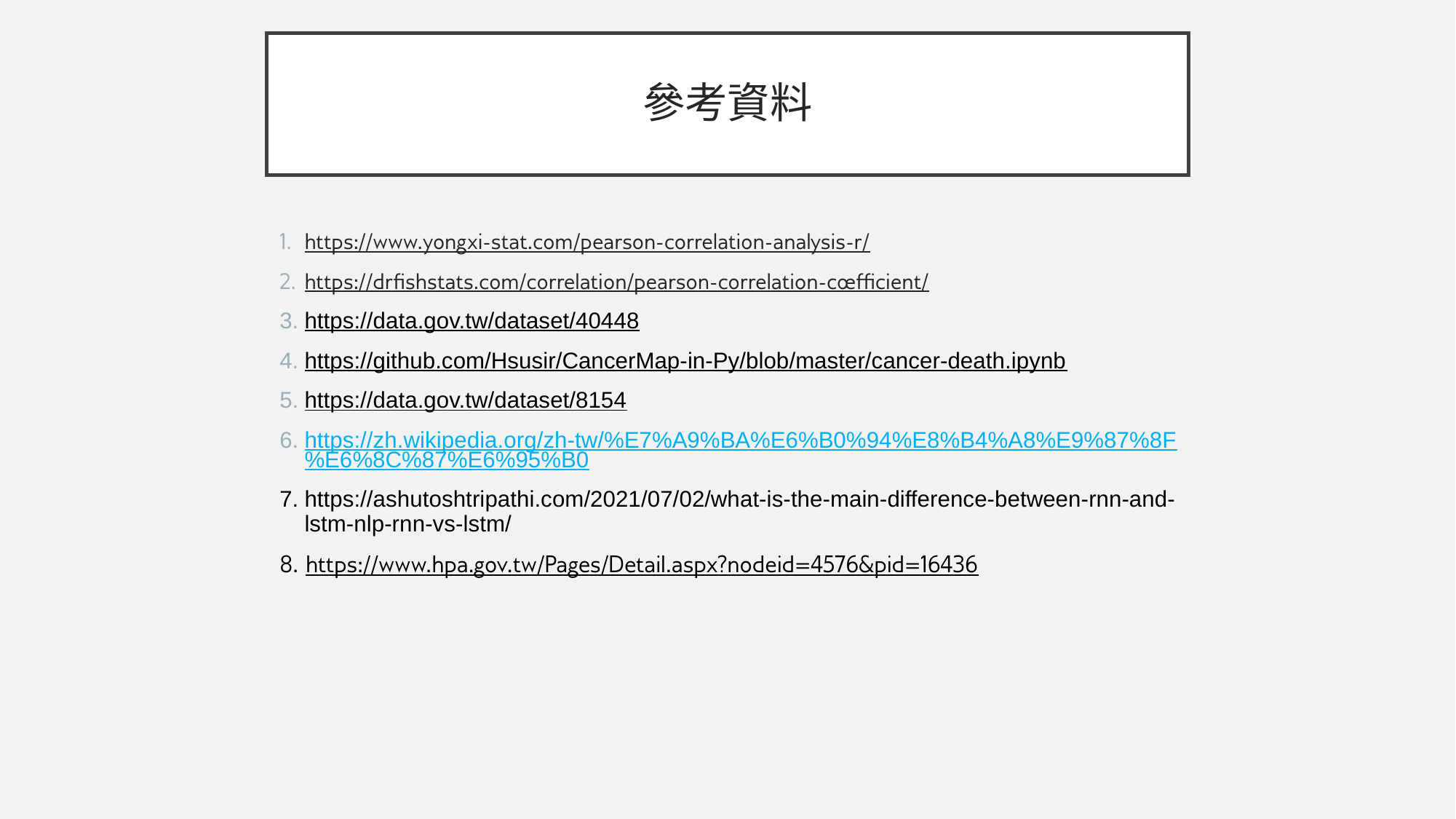

參考資料
https://www.yongxi-stat.com/pearson-correlation-analysis-r/
https://drfishstats.com/correlation/pearson-correlation-coefficient/
https://data.gov.tw/dataset/40448
https://github.com/Hsusir/CancerMap-in-Py/blob/master/cancer-death.ipynb
https://data.gov.tw/dataset/8154
https://zh.wikipedia.org/zh-tw/%E7%A9%BA%E6%B0%94%E8%B4%A8%E9%87%8F%E6%8C%87%E6%95%B0
https://ashutoshtripathi.com/2021/07/02/what-is-the-main-difference-between-rnn-and-lstm-nlp-rnn-vs-lstm/
8. https://www.hpa.gov.tw/Pages/Detail.aspx?nodeid=4576&pid=16436